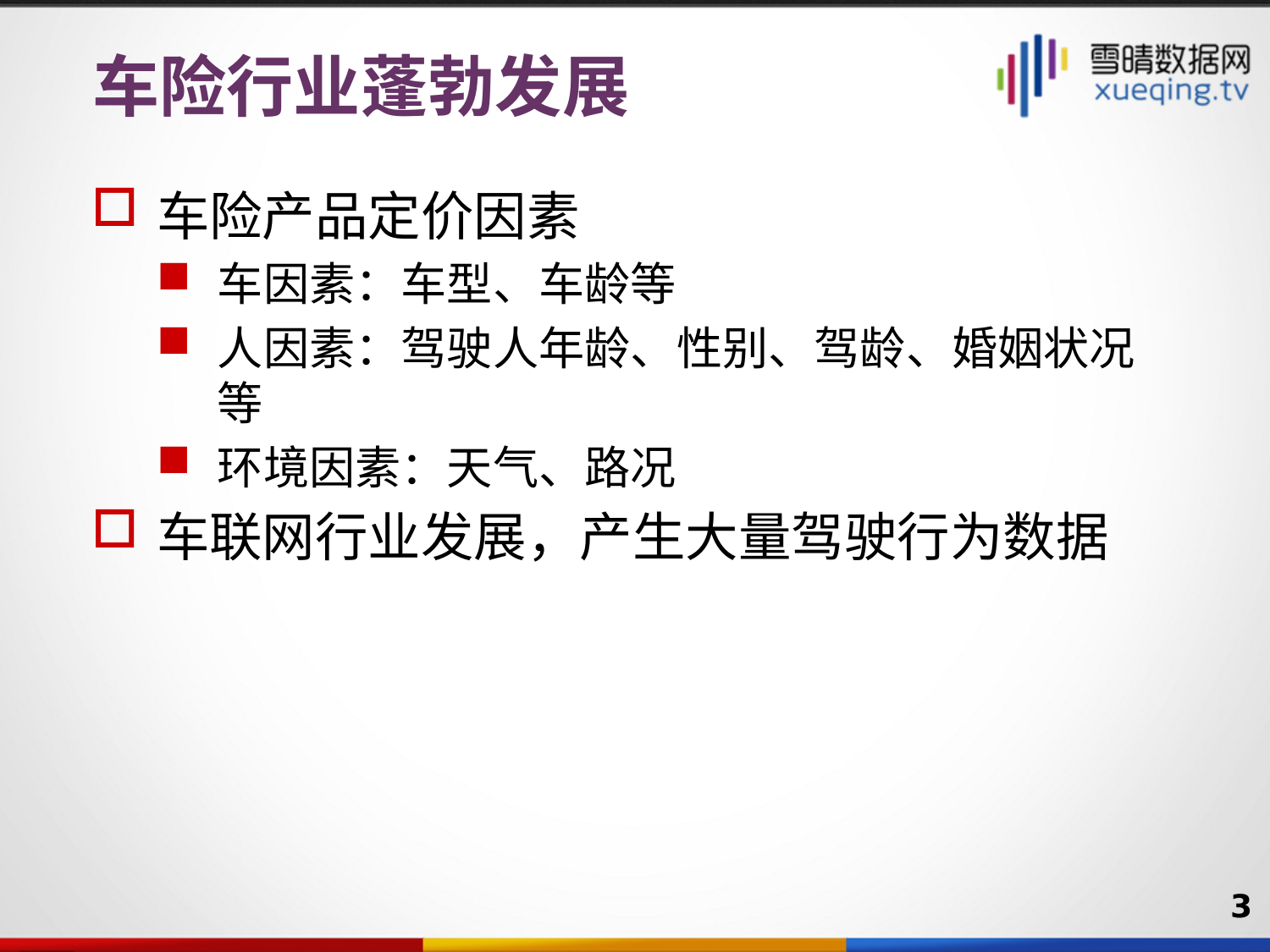

# 车险行业蓬勃发展
车险产品定价因素
车因素：车型、车龄等
人因素：驾驶人年龄、性别、驾龄、婚姻状况等
环境因素：天气、路况
车联网行业发展，产生大量驾驶行为数据
3